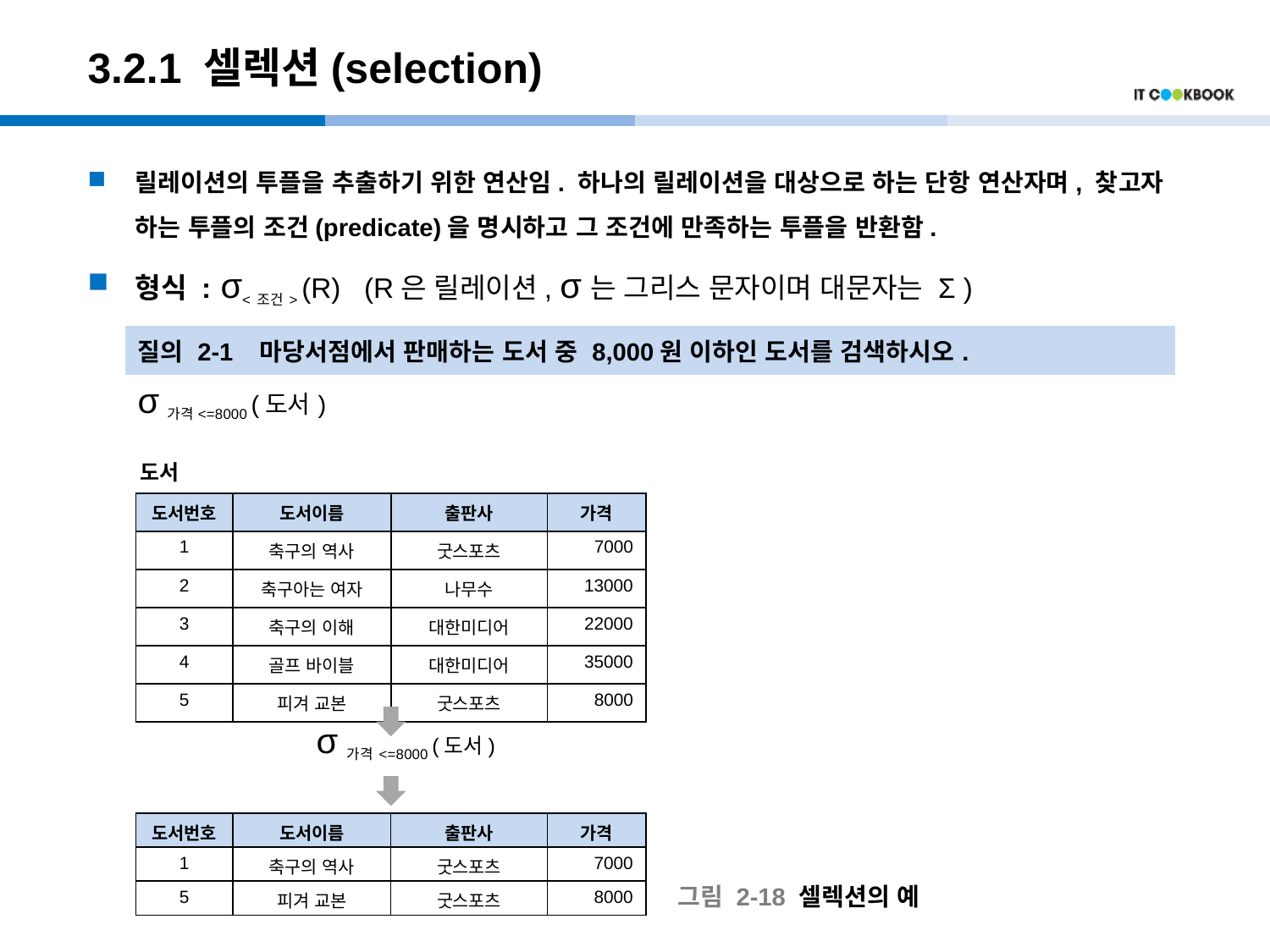

# 3.2.1 셀렉션(selection)
릴레이션의 투플을 추출하기 위한 연산임. 하나의 릴레이션을 대상으로 하는 단항 연산자며, 찾고자 하는 투플의 조건(predicate)을 명시하고 그 조건에 만족하는 투플을 반환함.
형식 : σ<조건> (R)   (R은 릴레이션, σ는 그리스 문자이며 대문자는 Σ )
| 질의 2-1 마당서점에서 판매하는 도서 중 8,000원 이하인 도서를 검색하시오. |
| --- |
| σ가격<=8000 (도서) |
도서
| 도서번호 | 도서이름 | 출판사 | 가격 |
| --- | --- | --- | --- |
| 1 | 축구의 역사 | 굿스포츠 | 7000 |
| 2 | 축구아는 여자 | 나무수 | 13000 |
| 3 | 축구의 이해 | 대한미디어 | 22000 |
| 4 | 골프 바이블 | 대한미디어 | 35000 |
| 5 | 피겨 교본 | 굿스포츠 | 8000 |

σ가격<=8000 (도서)

| 도서번호 | 도서이름 | 출판사 | 가격 |
| --- | --- | --- | --- |
| 1 | 축구의 역사 | 굿스포츠 | 7000 |
| 5 | 피겨 교본 | 굿스포츠 | 8000 |
그림 2-18 셀렉션의 예